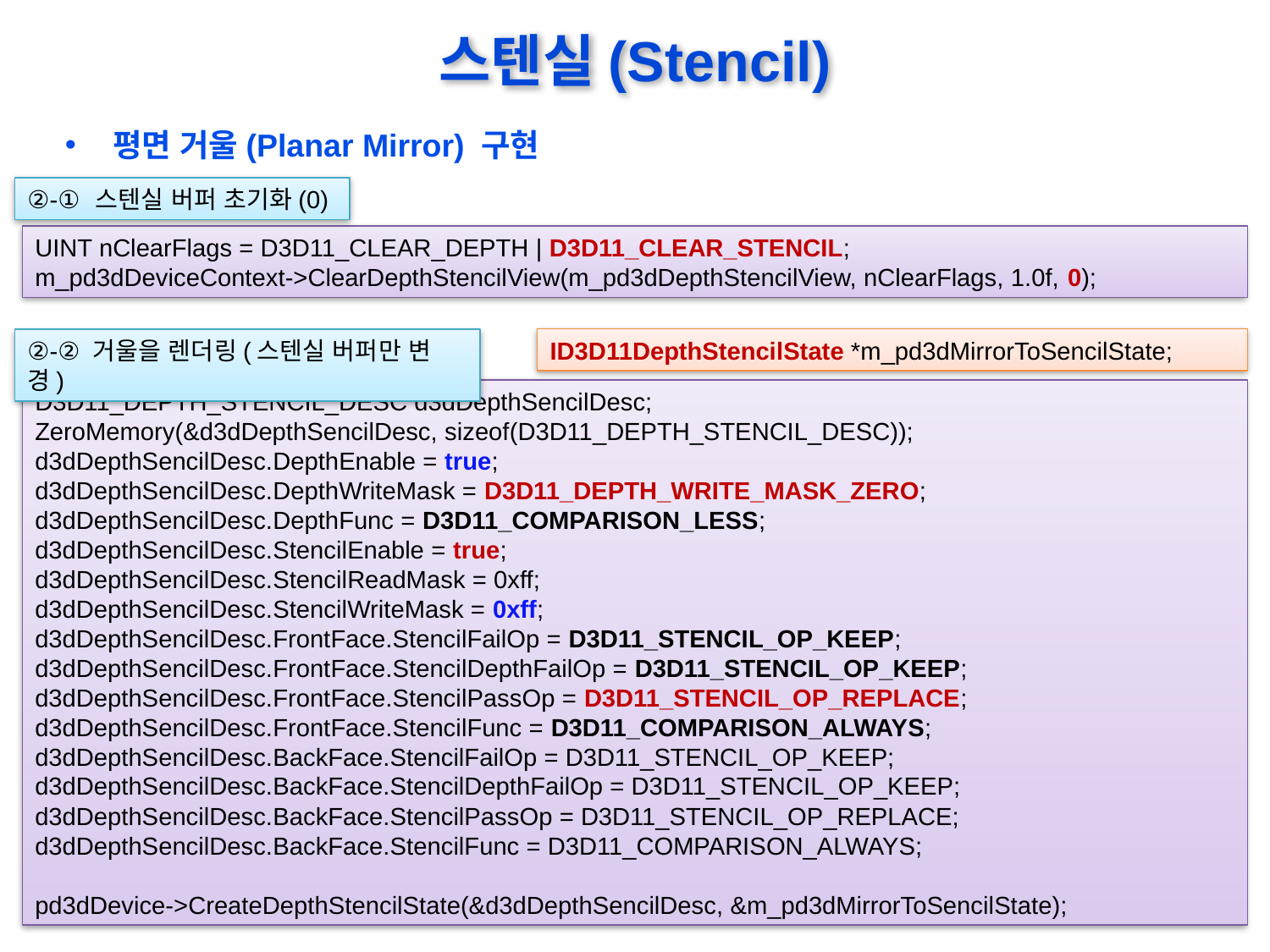

# 스텐실(Stencil)
평면 거울(Planar Mirror) 구현

②-① 스텐실 버퍼 초기화(0)
UINT nClearFlags = D3D11_CLEAR_DEPTH | D3D11_CLEAR_STENCIL;
m_pd3dDeviceContext->ClearDepthStencilView(m_pd3dDepthStencilView, nClearFlags, 1.0f, 0);
ID3D11DepthStencilState *m_pd3dMirrorToSencilState;
②-② 거울을 렌더링(스텐실 버퍼만 변경)
D3D11_DEPTH_STENCIL_DESC d3dDepthSencilDesc;
ZeroMemory(&d3dDepthSencilDesc, sizeof(D3D11_DEPTH_STENCIL_DESC));
d3dDepthSencilDesc.DepthEnable = true;
d3dDepthSencilDesc.DepthWriteMask = D3D11_DEPTH_WRITE_MASK_ZERO;
d3dDepthSencilDesc.DepthFunc = D3D11_COMPARISON_LESS;
d3dDepthSencilDesc.StencilEnable = true;
d3dDepthSencilDesc.StencilReadMask = 0xff;
d3dDepthSencilDesc.StencilWriteMask = 0xff;
d3dDepthSencilDesc.FrontFace.StencilFailOp = D3D11_STENCIL_OP_KEEP;
d3dDepthSencilDesc.FrontFace.StencilDepthFailOp = D3D11_STENCIL_OP_KEEP;
d3dDepthSencilDesc.FrontFace.StencilPassOp = D3D11_STENCIL_OP_REPLACE;
d3dDepthSencilDesc.FrontFace.StencilFunc = D3D11_COMPARISON_ALWAYS;
d3dDepthSencilDesc.BackFace.StencilFailOp = D3D11_STENCIL_OP_KEEP;
d3dDepthSencilDesc.BackFace.StencilDepthFailOp = D3D11_STENCIL_OP_KEEP;
d3dDepthSencilDesc.BackFace.StencilPassOp = D3D11_STENCIL_OP_REPLACE;
d3dDepthSencilDesc.BackFace.StencilFunc = D3D11_COMPARISON_ALWAYS;

pd3dDevice->CreateDepthStencilState(&d3dDepthSencilDesc, &m_pd3dMirrorToSencilState);